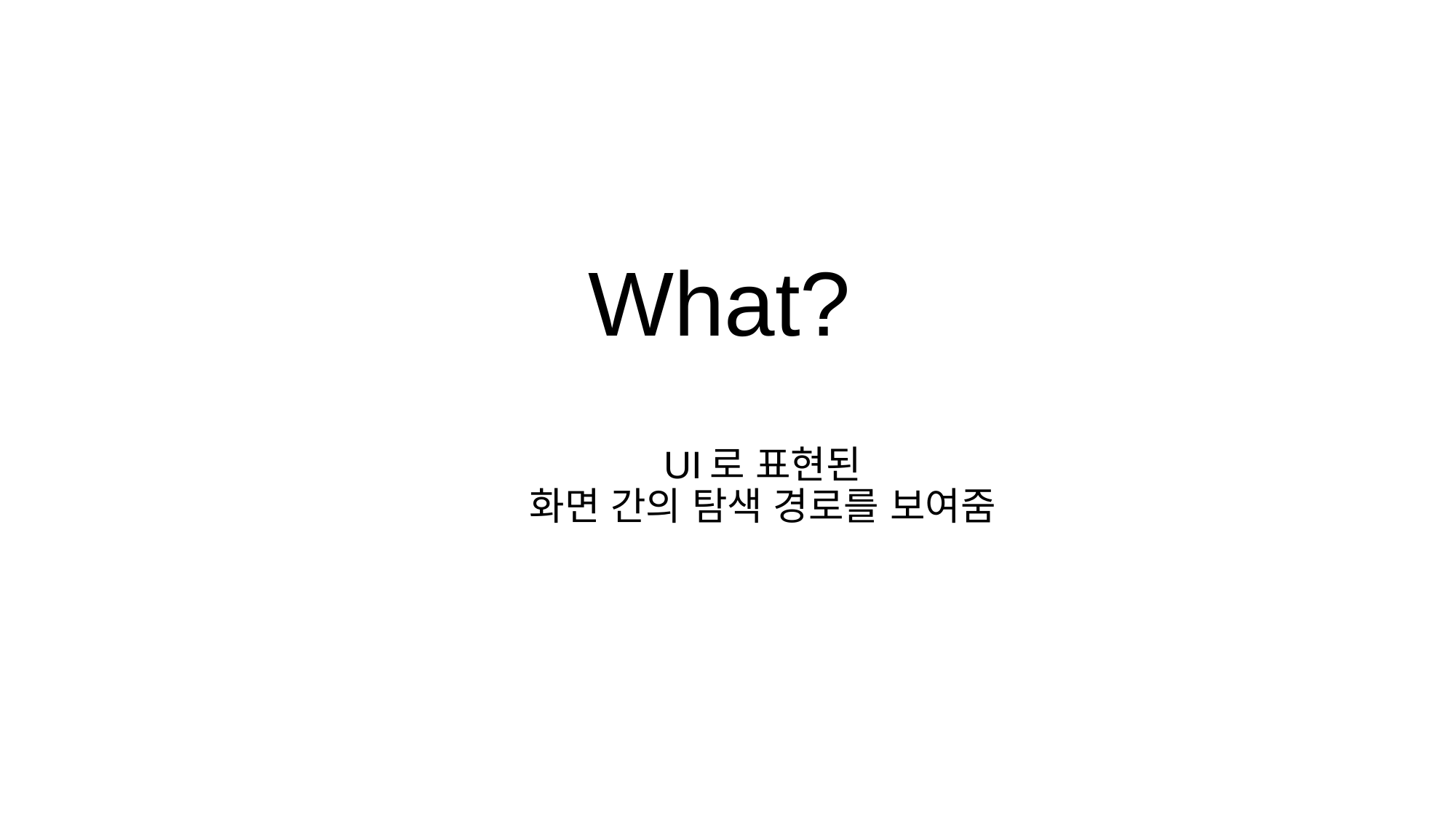

What?
# UI로 표현된 화면 간의 탐색 경로를 보여줌